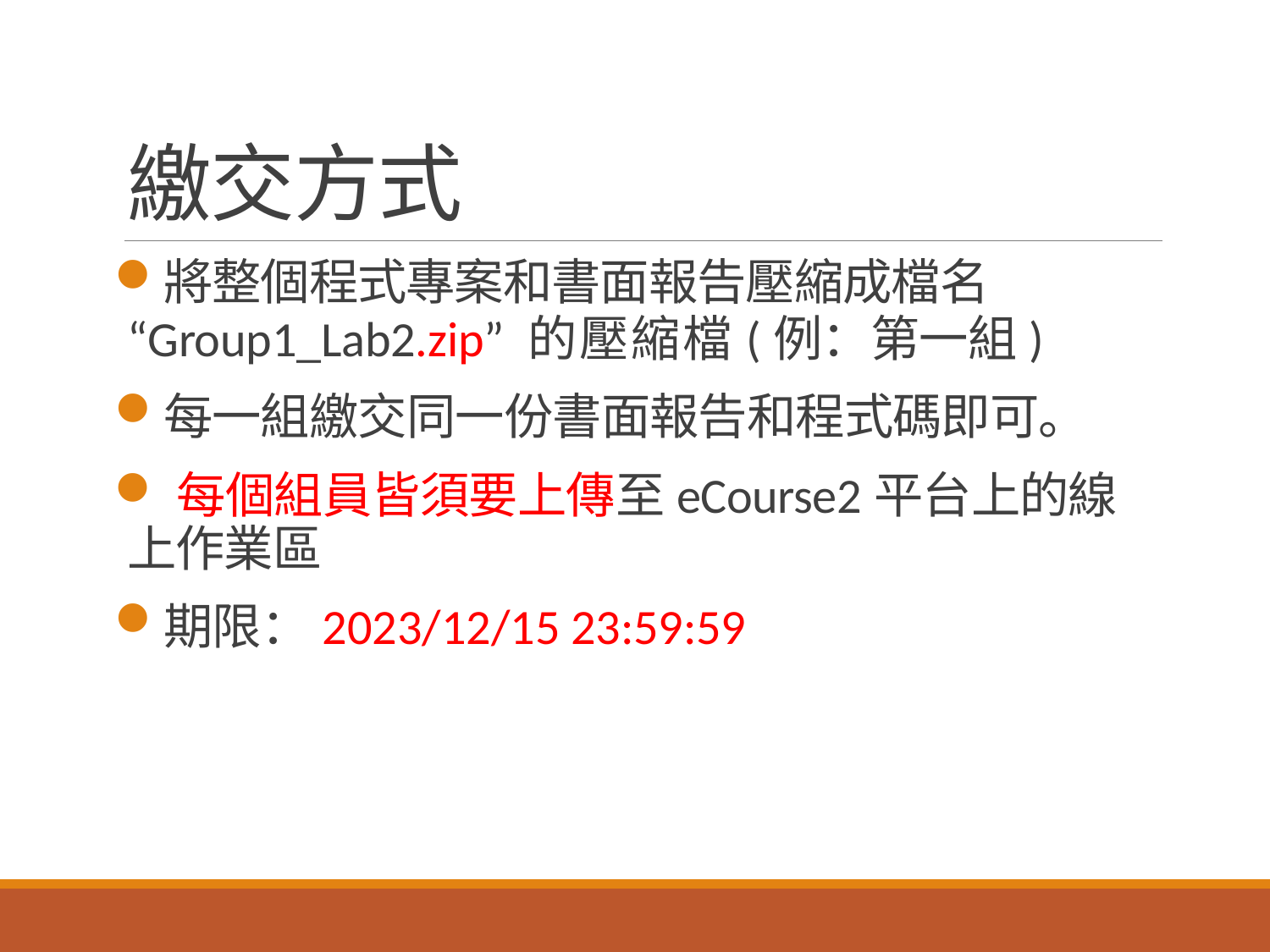

# 繳交方式
將整個程式專案和書面報告壓縮成檔名
“Group1_Lab2.zip” 的壓縮檔(例：第一組)
每一組繳交同一份書面報告和程式碼即可。
	每個組員皆須要上傳至eCourse2平台上的線上作業區
期限：2023/12/15 23:59:59